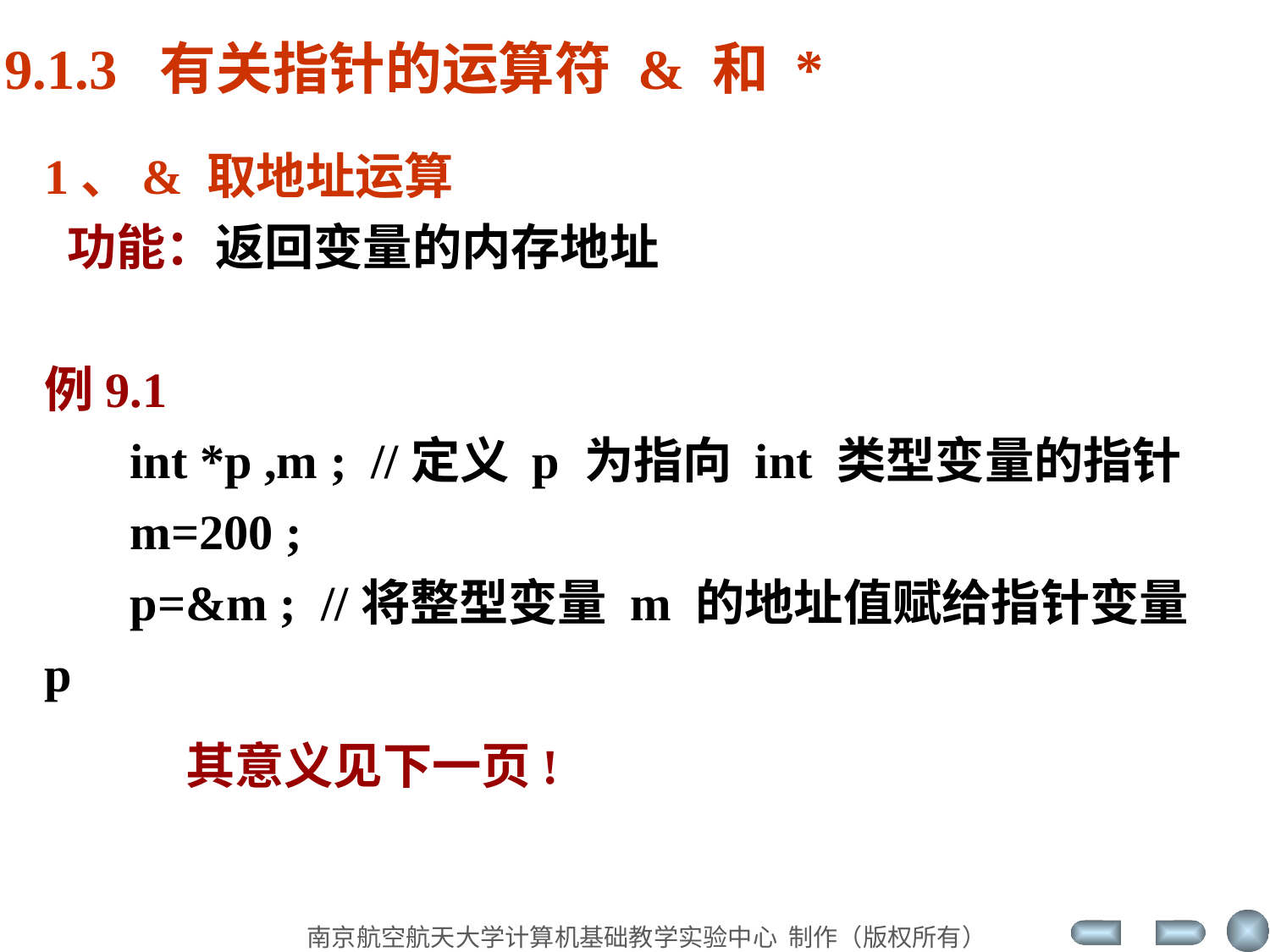

9.1.3  有关指针的运算符 & 和 *
1、& 取地址运算
 功能：返回变量的内存地址

例9.1
       int *p ,m ;  //定义 p 为指向 int 类型变量的指针
       m=200 ;
       p=&m ;  //将整型变量 m 的地址值赋给指针变量 p
其意义见下一页!